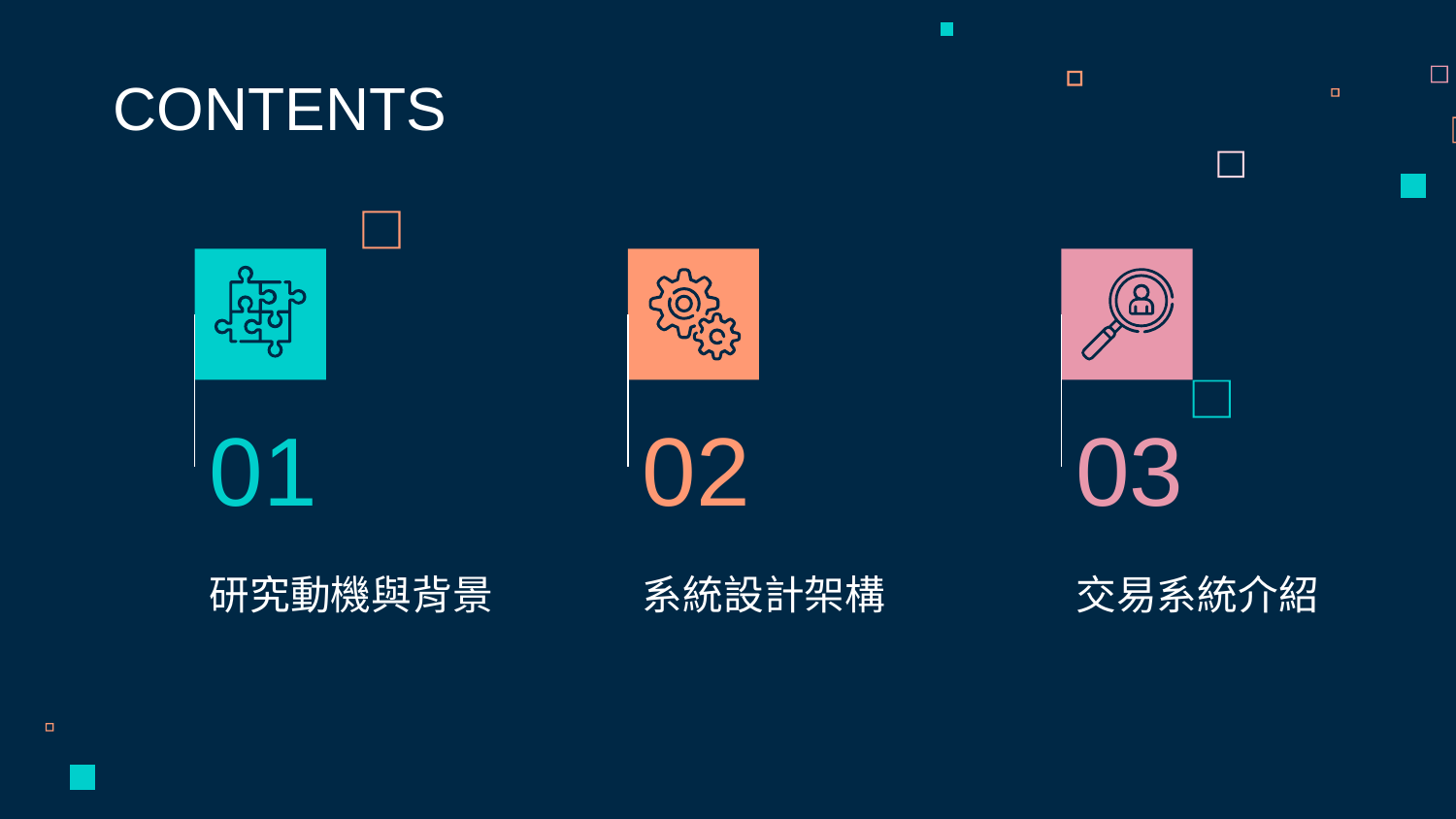

CONTENTS

01
02
03
# 研究動機與背景
系統設計架構
交易系統介紹